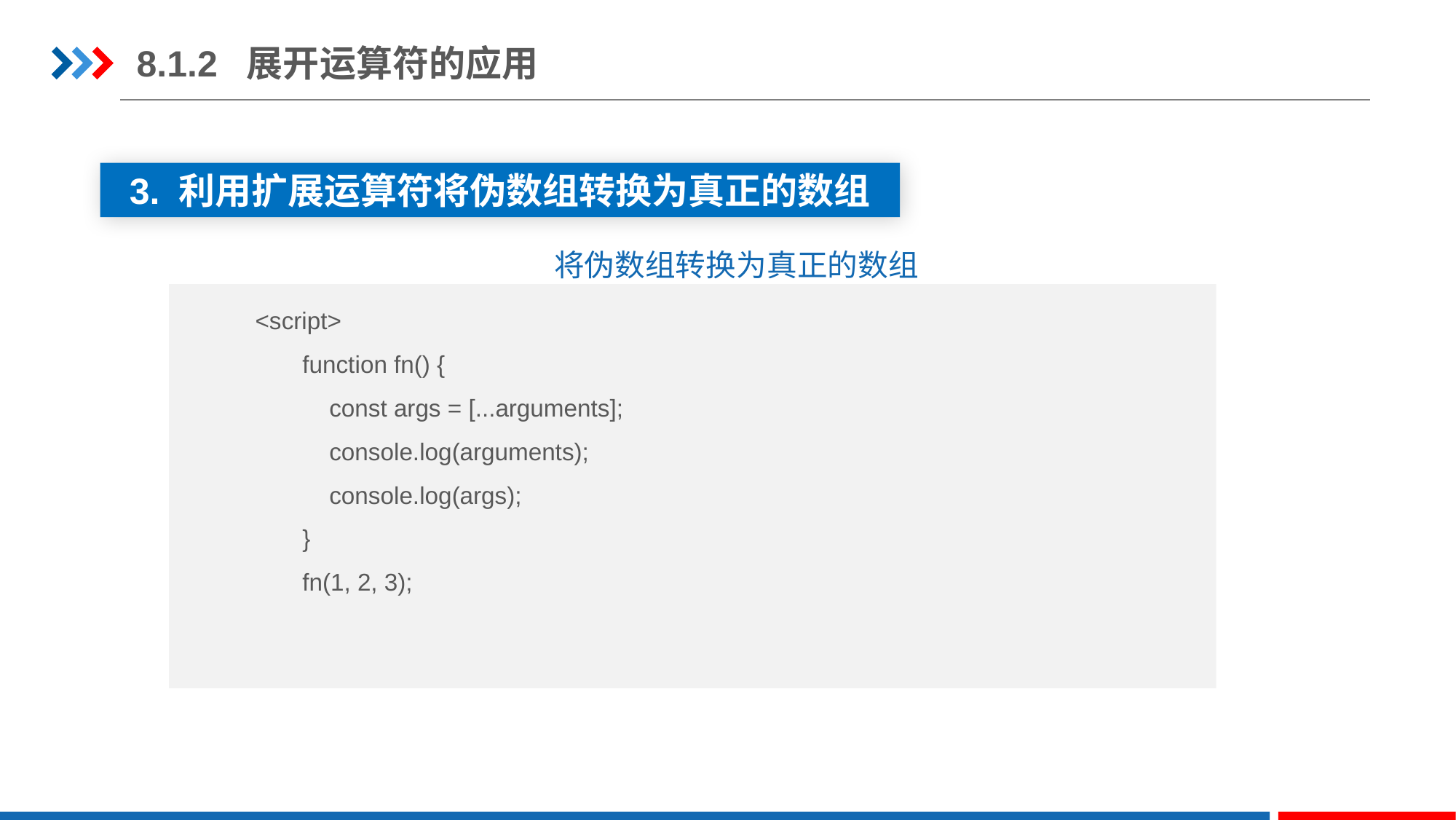

8.1.2  展开运算符的应用
3. 利用扩展运算符将伪数组转换为真正的数组
将伪数组转换为真正的数组

 <script>
        function fn() {
            const args = [...arguments];
            console.log(arguments);
            console.log(args);
        }
        fn(1, 2, 3);